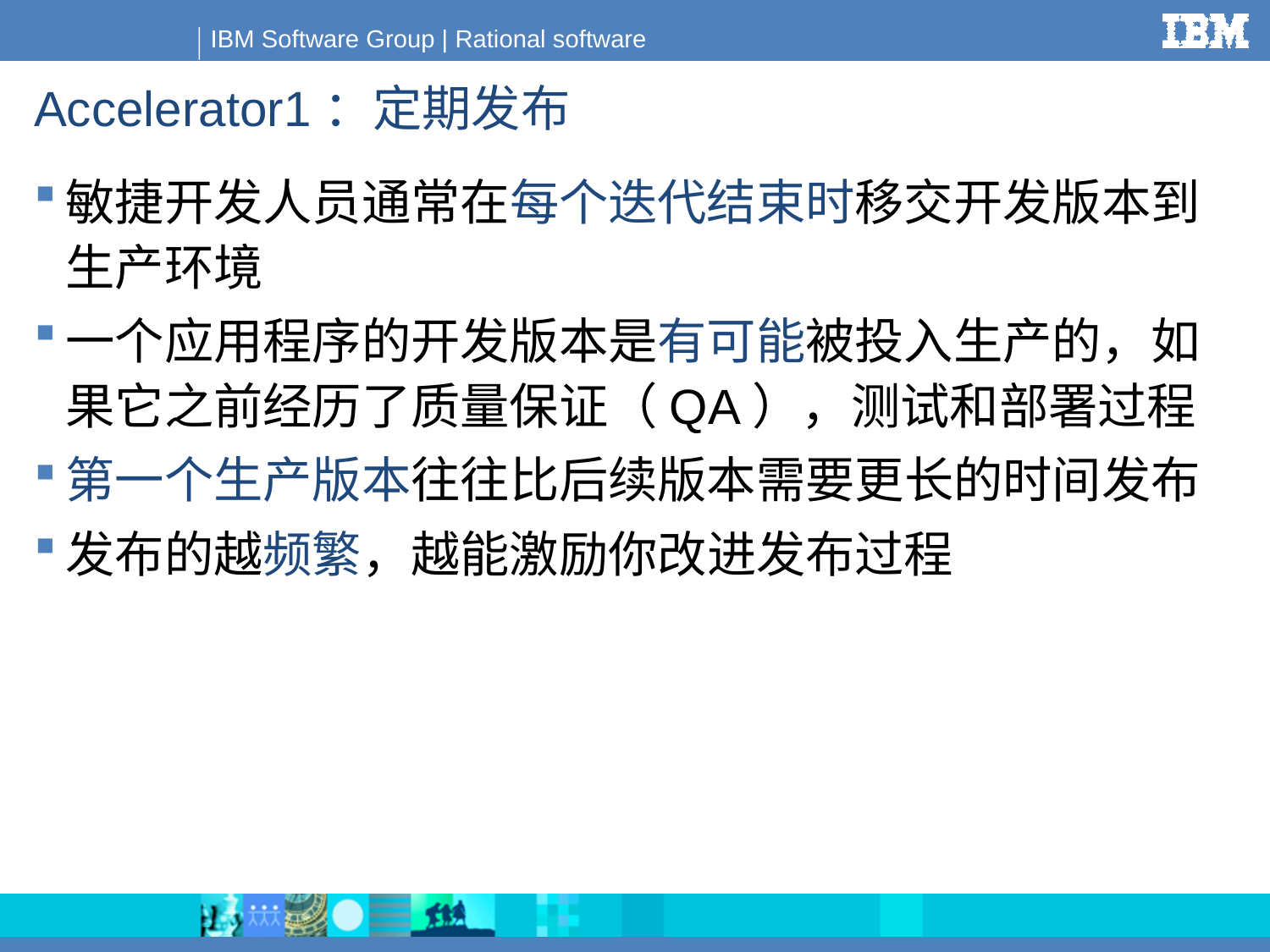

# Accelerator1：定期发布
敏捷开发人员通常在每个迭代结束时移交开发版本到生产环境
一个应用程序的开发版本是有可能被投入生产的，如果它之前经历了质量保证（QA），测试和部署过程
第一个生产版本往往比后续版本需要更长的时间发布
发布的越频繁，越能激励你改进发布过程